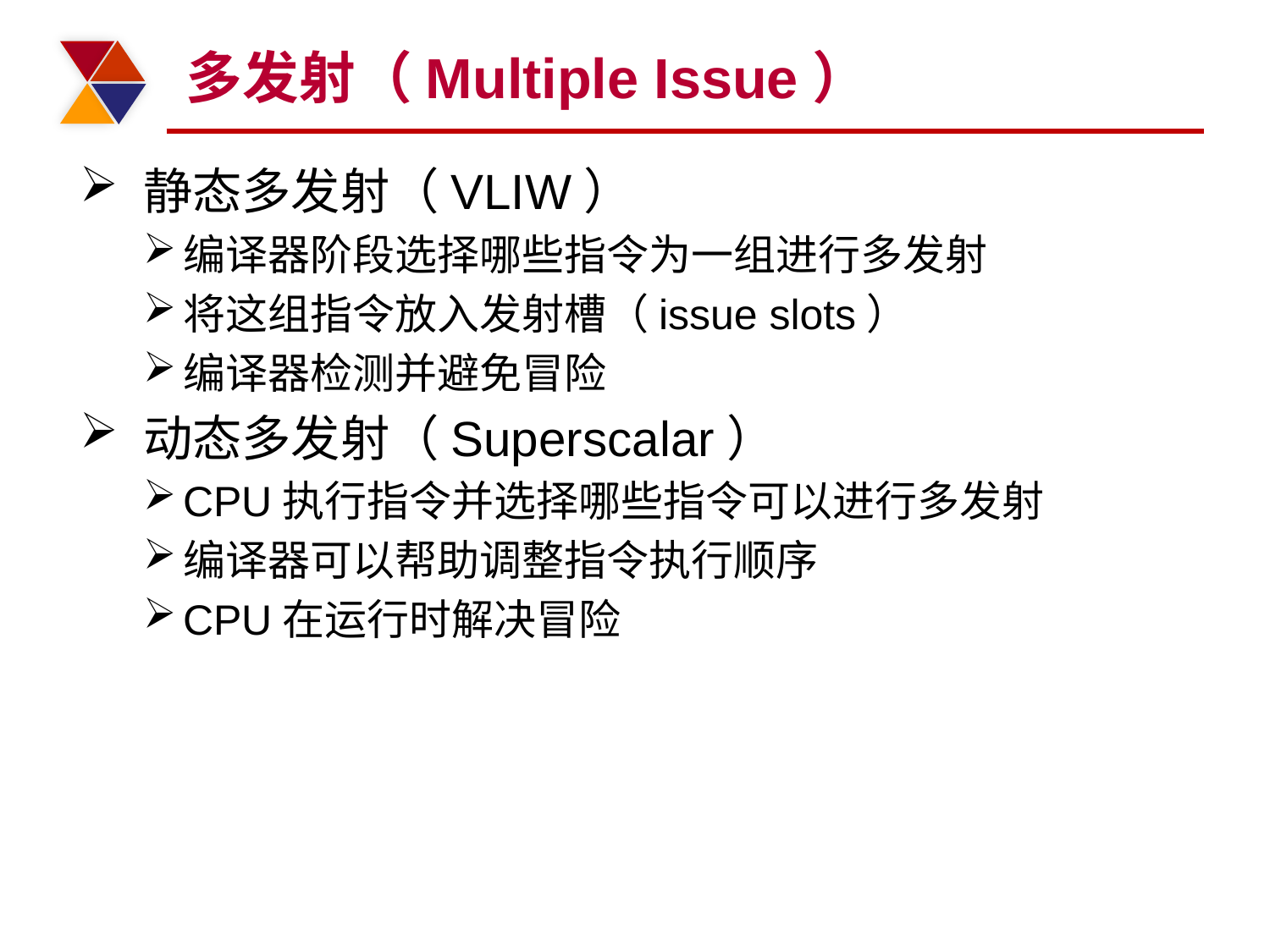

# 多发射（Multiple Issue）
静态多发射（VLIW）
编译器阶段选择哪些指令为一组进行多发射
将这组指令放入发射槽（issue slots）
编译器检测并避免冒险
动态多发射（Superscalar）
CPU执行指令并选择哪些指令可以进行多发射
编译器可以帮助调整指令执行顺序
CPU在运行时解决冒险